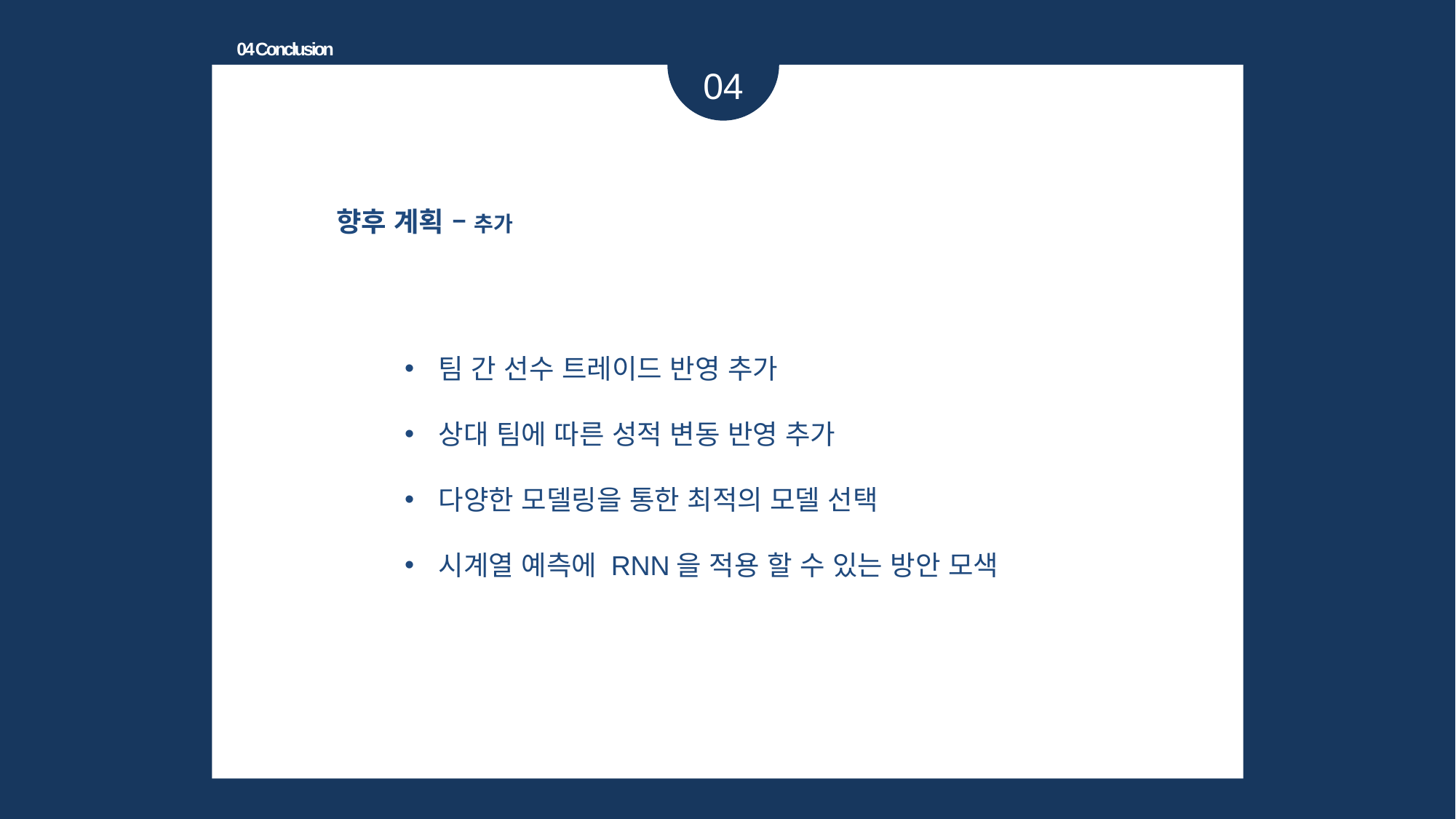

04 Conclusion
04

향후 계획 – 추가
팀 간 선수 트레이드 반영 추가
상대 팀에 따른 성적 변동 반영 추가
다양한 모델링을 통한 최적의 모델 선택
시계열 예측에 RNN을 적용 할 수 있는 방안 모색